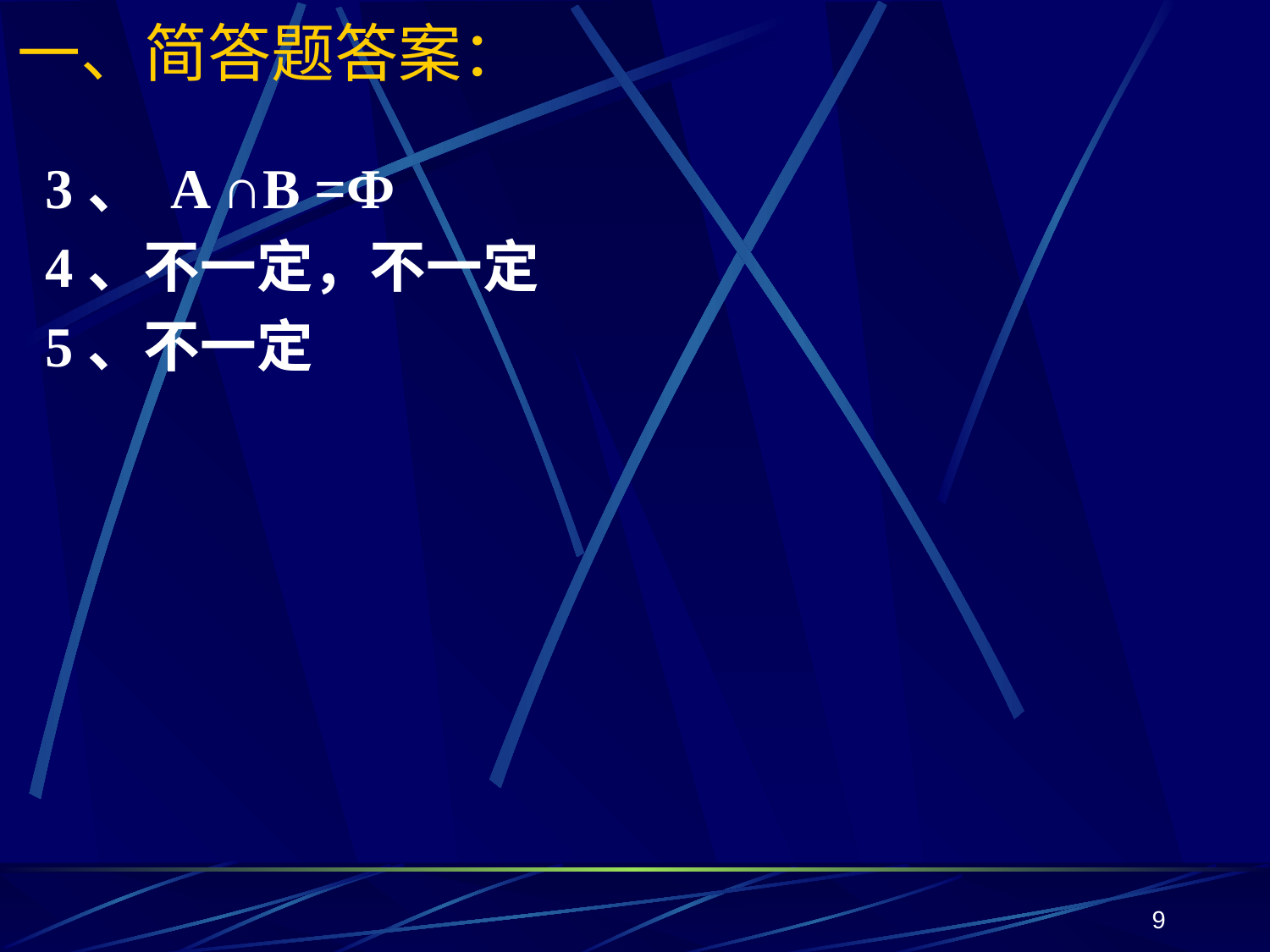

# 一、简答题答案：
3、 A ∩B =Ф
4、不一定，不一定
5、不一定

9